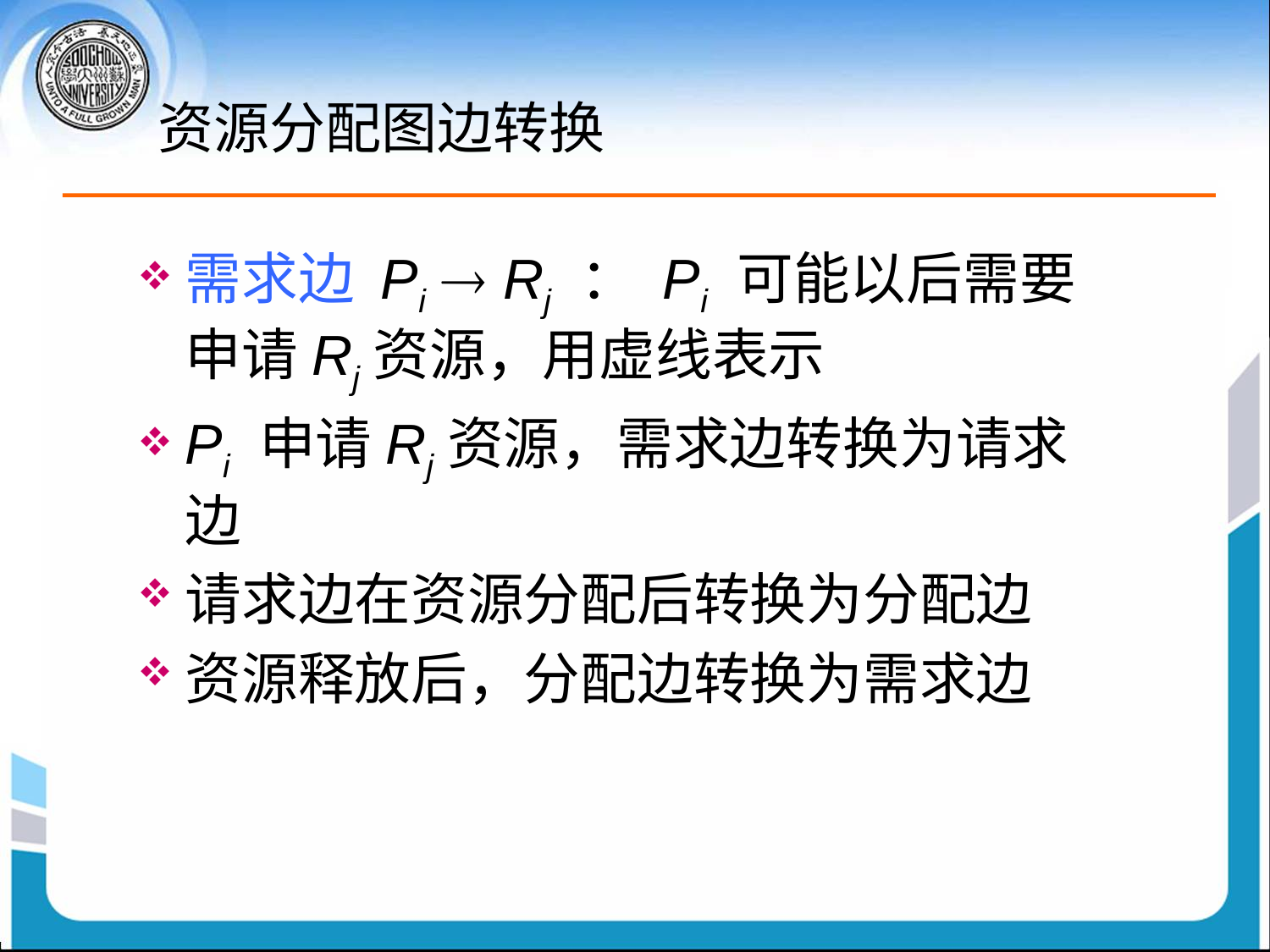

# 资源分配图边转换
需求边 Pi → Rj ： Pi 可能以后需要申请Rj资源，用虚线表示
Pi 申请Rj资源，需求边转换为请求边
请求边在资源分配后转换为分配边
资源释放后，分配边转换为需求边